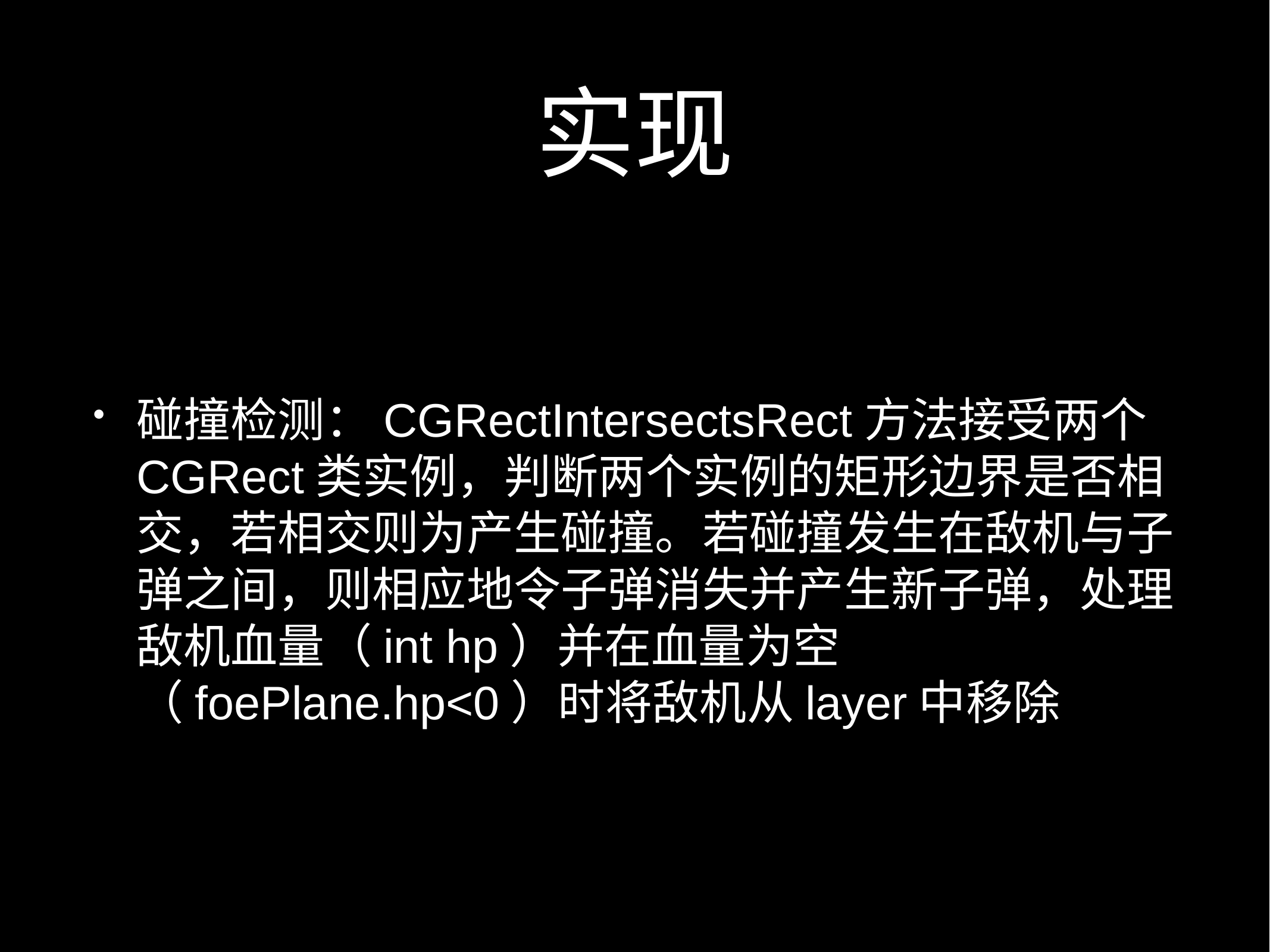

# 实现
碰撞检测：CGRectIntersectsRect方法接受两个CGRect类实例，判断两个实例的矩形边界是否相交，若相交则为产生碰撞。若碰撞发生在敌机与子弹之间，则相应地令子弹消失并产生新子弹，处理敌机血量（int hp）并在血量为空（foePlane.hp<0）时将敌机从layer中移除